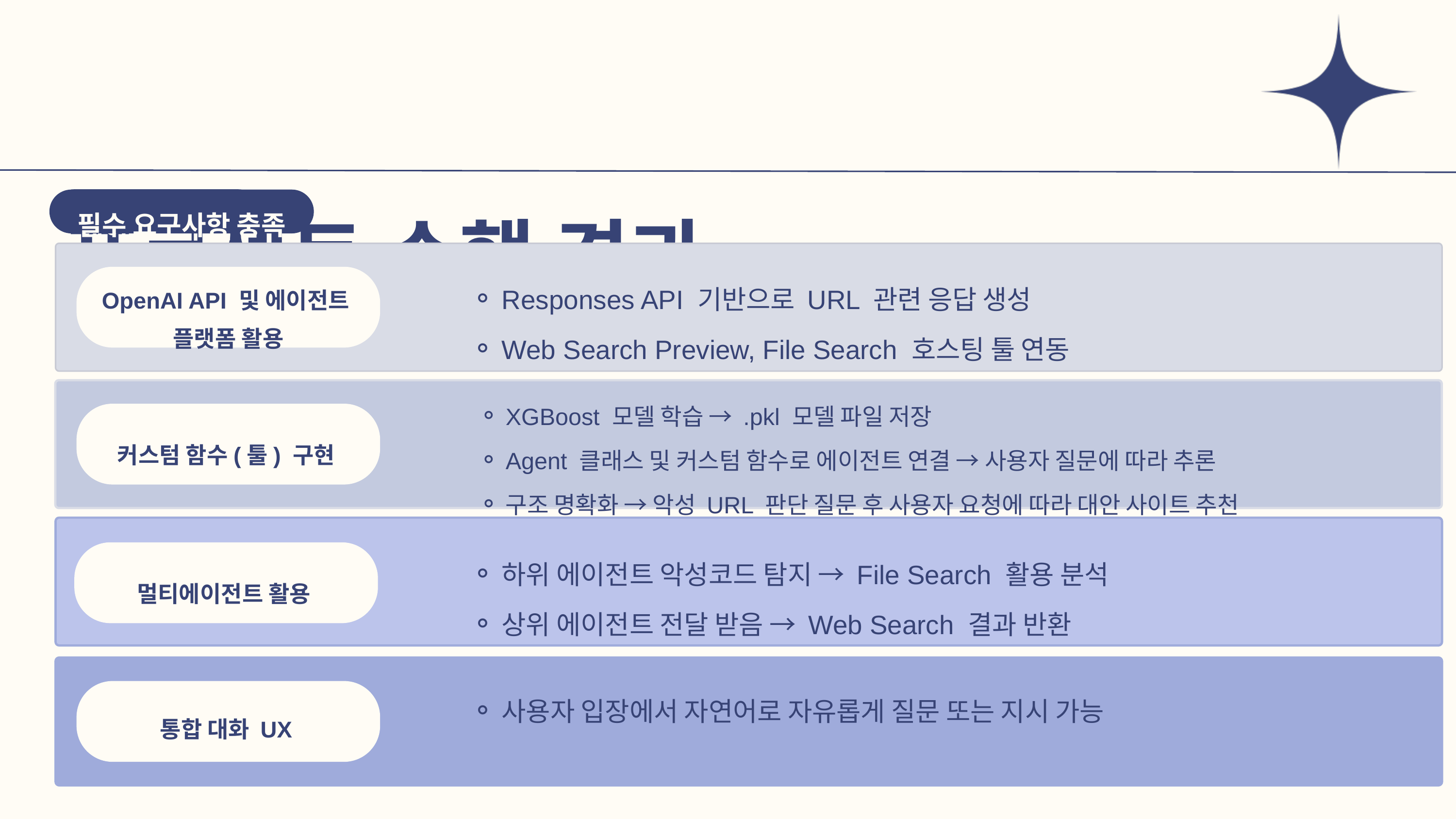

프로젝트 수행 경과

에이전트 구현

필수 요구사항 충족

Responses API 기반으로 URL 관련 응답 생성
Web Search Preview, File Search 호스팅 툴 연동
OpenAI API 및 에이전트
플랫폼 활용

XGBoost 모델 학습 → .pkl 모델 파일 저장
Agent 클래스 및 커스텀 함수로 에이전트 연결 → 사용자 질문에 따라 추론
구조 명확화 → 악성 URL 판단 질문 후 사용자 요청에 따라 대안 사이트 추천
커스텀 함수(툴) 구현

하위 에이전트 악성코드 탐지 → File Search 활용 분석
상위 에이전트 전달 받음 → Web Search 결과 반환
멀티에이전트 활용

사용자 입장에서 자연어로 자유롭게 질문 또는 지시 가능

통합 대화 UX